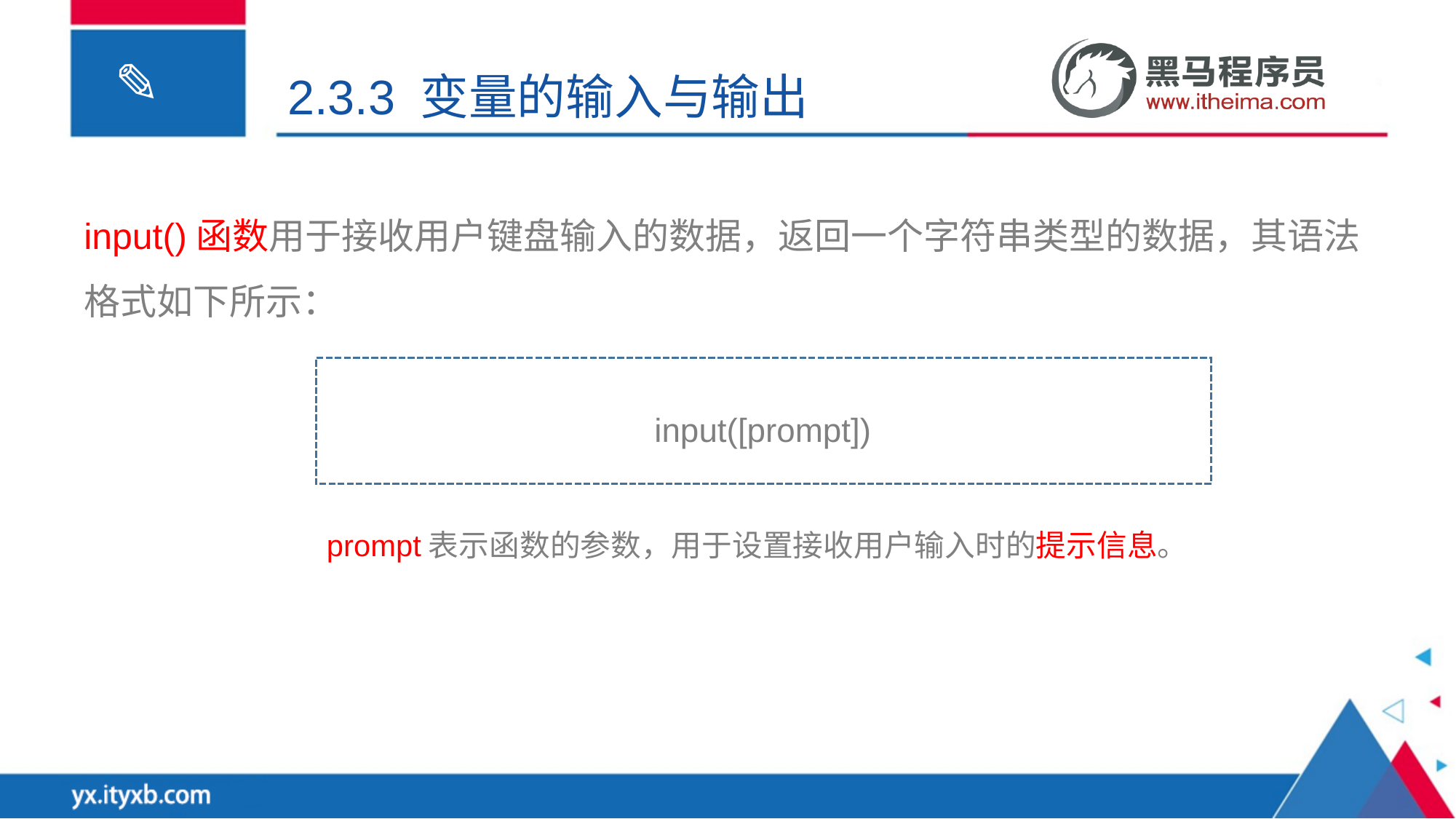

2.3.3 变量的输入与输出
input()函数用于接收用户键盘输入的数据，返回一个字符串类型的数据，其语法格式如下所示：

input([prompt])
prompt表示函数的参数，用于设置接收用户输入时的提示信息。